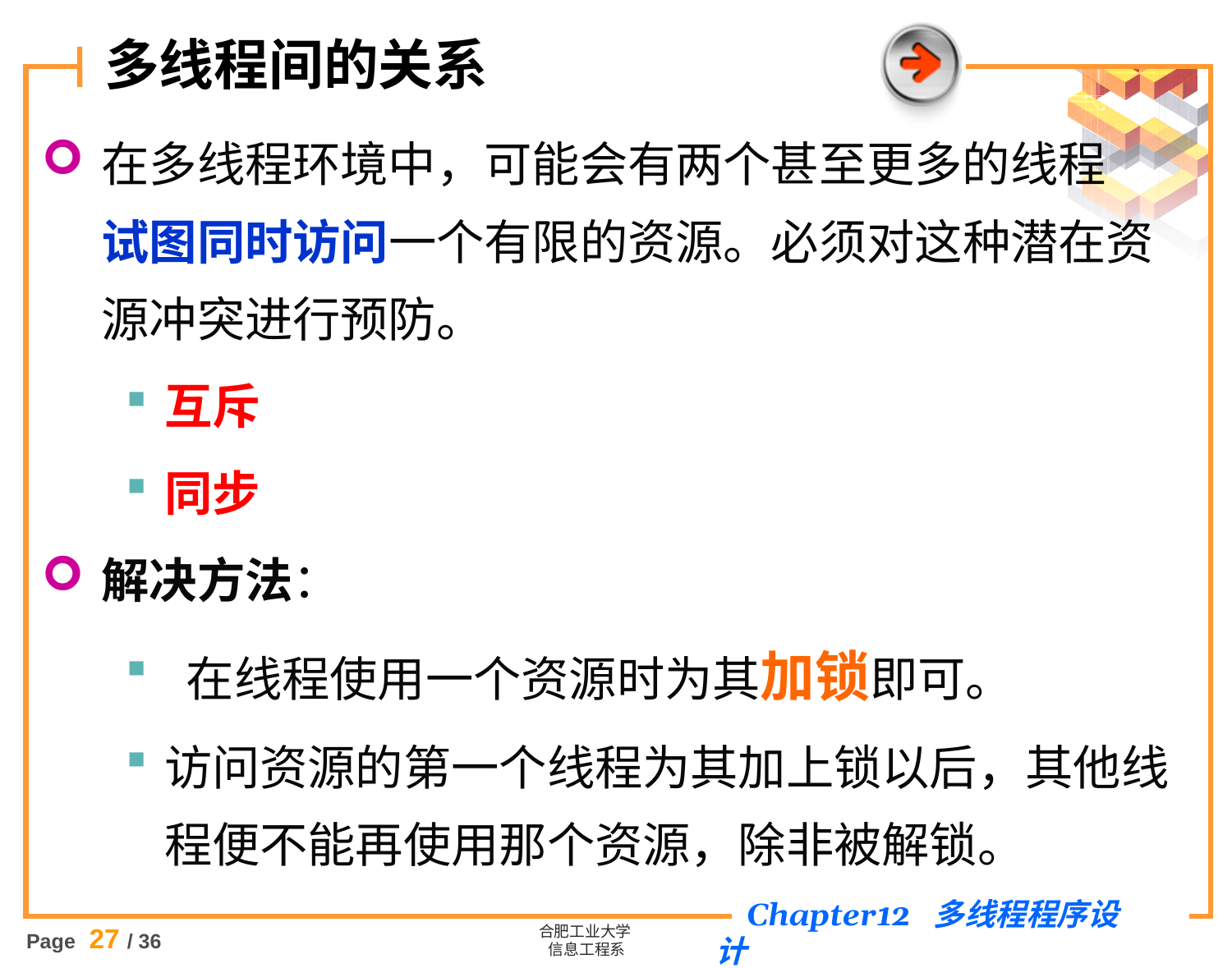

多线程间的关系
在多线程环境中，可能会有两个甚至更多的线程
试图同时访问一个有限的资源。必须对这种潜在资源冲突进行预防。
互斥
同步
解决方法：
 在线程使用一个资源时为其加锁即可。
访问资源的第一个线程为其加上锁以后，其他线程便不能再使用那个资源，除非被解锁。